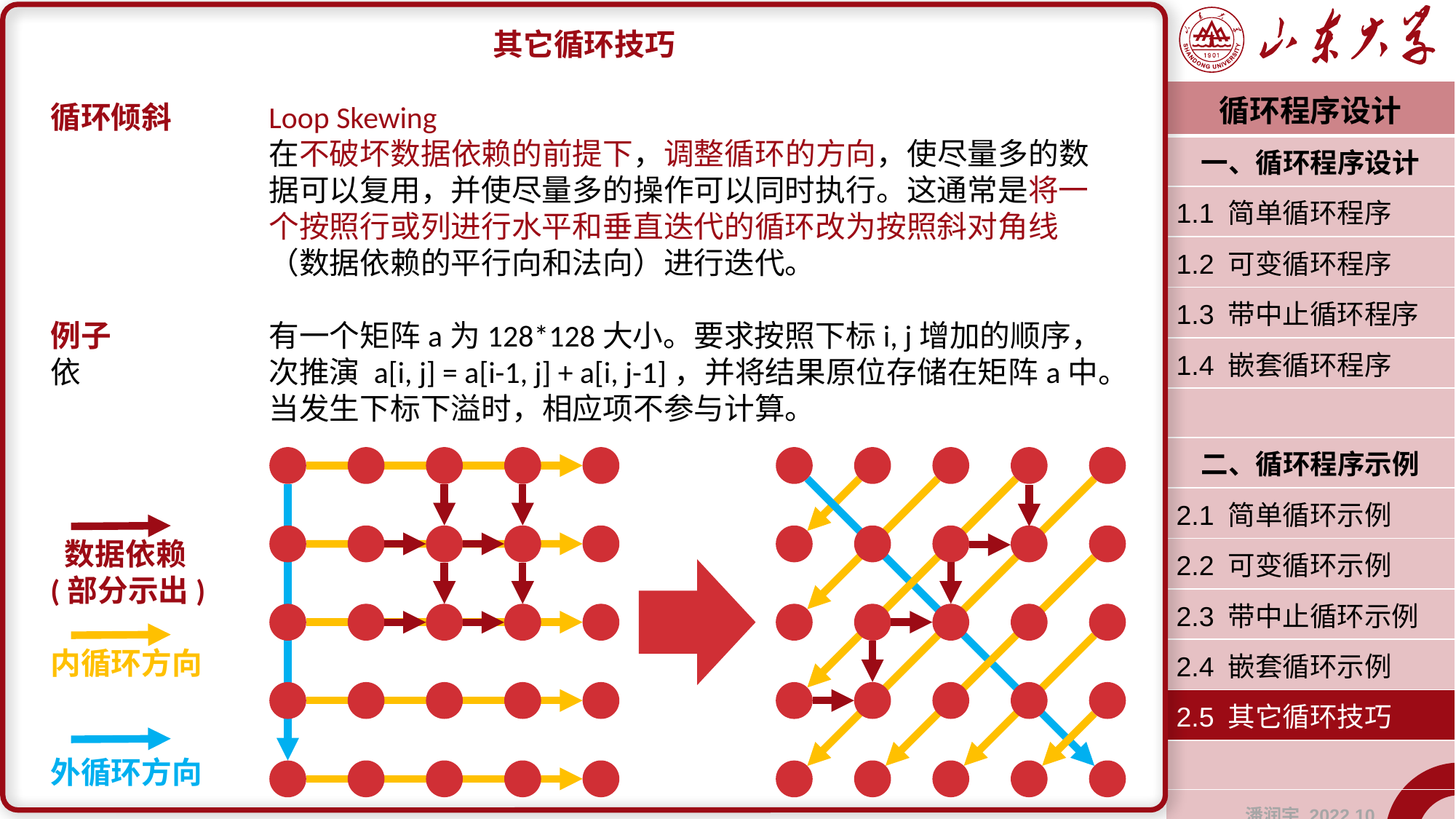

其它循环技巧

循环倾斜	Loop Skewing
		在不破坏数据依赖的前提下，调整循环的方向，使尽量多的数		据可以复用，并使尽量多的操作可以同时执行。这通常是将一		个按照行或列进行水平和垂直迭代的循环改为按照斜对角线		（数据依赖的平行向和法向）进行迭代。

例子		有一个矩阵a为128*128大小。要求按照下标i, j增加的顺序，依		次推演 a[i, j] = a[i-1, j] + a[i, j-1]，并将结果原位存储在矩阵a中。
当发生下标下溢时，相应项不参与计算。

 数据依赖
(部分示出)

内循环方向

外循环方向
| 循环程序设计 |
| --- |
| 一、循环程序设计 |
| 1.1 简单循环程序 |
| 1.2 可变循环程序 |
| 1.3 带中止循环程序 |
| 1.4 嵌套循环程序 |
|  |
| 二、循环程序示例 |
| 2.1 简单循环示例 |
| 2.2 可变循环示例 |
| 2.3 带中止循环示例 |
| 2.4 嵌套循环示例 |
| 2.5 其它循环技巧 |
|  |
| 潘润宇 2022.10 |